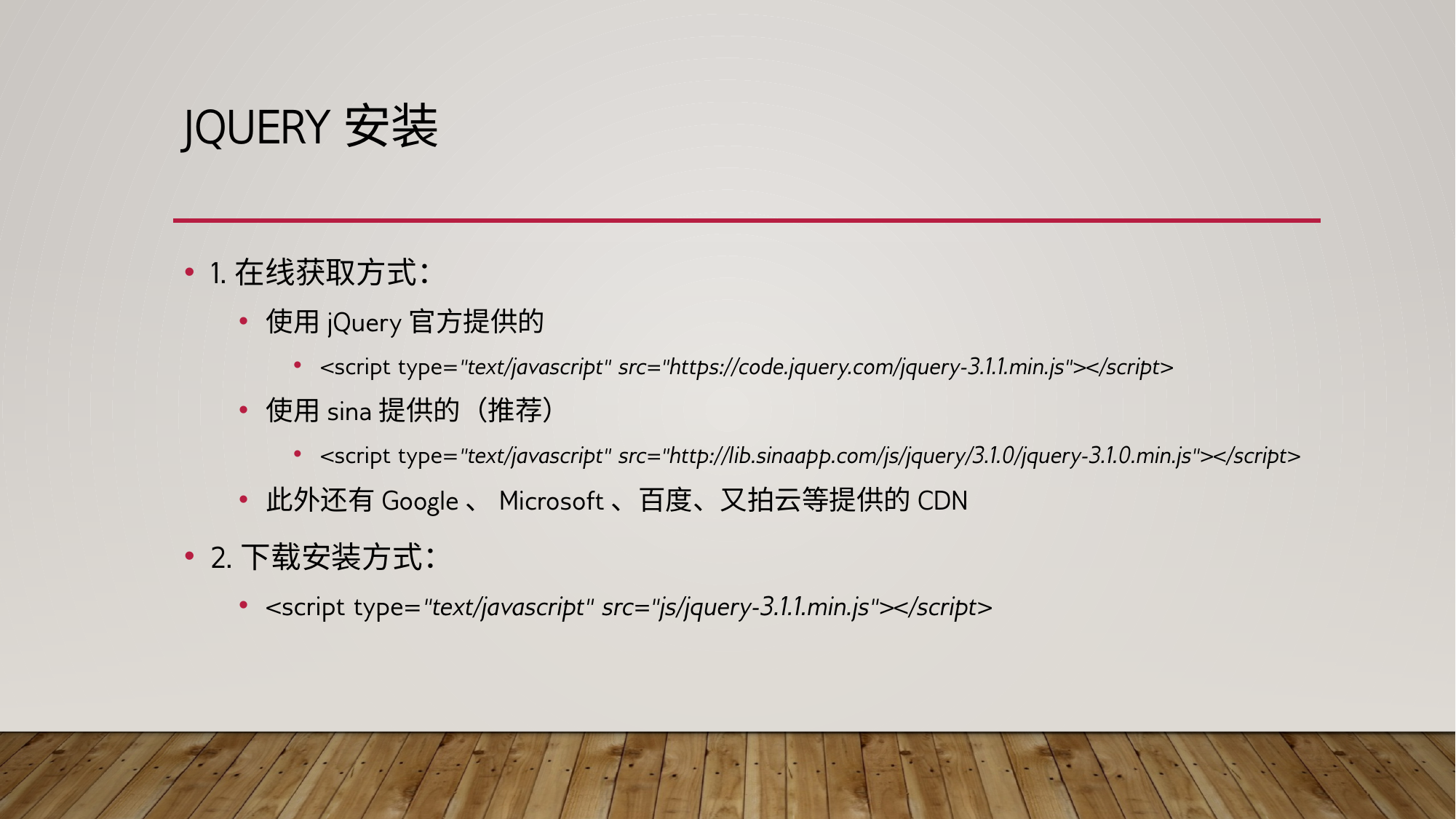

# jQuery安装
1.在线获取方式：
使用jQuery官方提供的
<script type="text/javascript" src="https://code.jquery.com/jquery-3.1.1.min.js"></script>
使用sina提供的（推荐）
<script type="text/javascript" src="http://lib.sinaapp.com/js/jquery/3.1.0/jquery-3.1.0.min.js"></script>
此外还有Google、Microsoft、百度、又拍云等提供的CDN
2.下载安装方式：
<script type="text/javascript" src="js/jquery-3.1.1.min.js"></script>